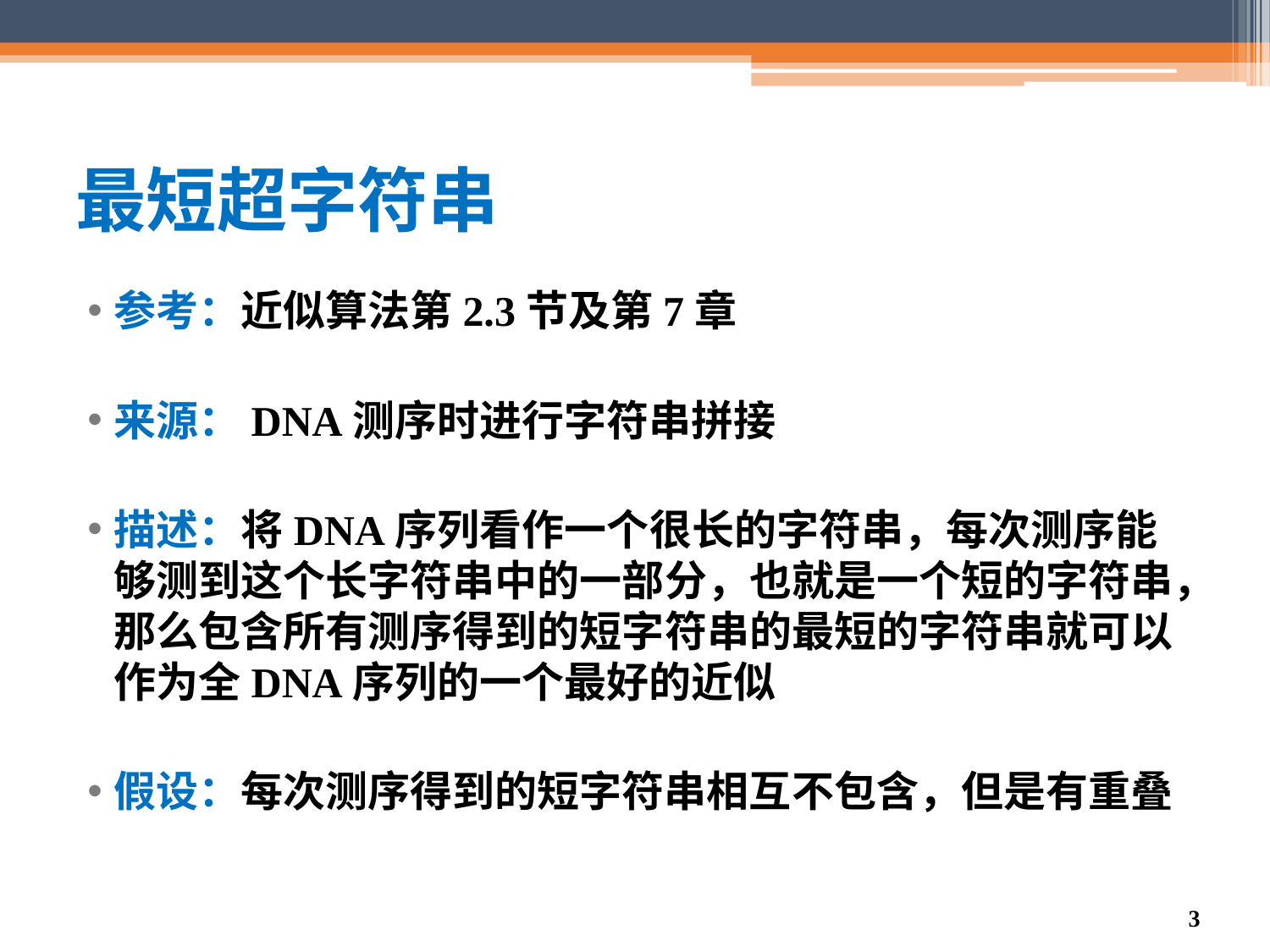

# 最短超字符串
参考：近似算法第2.3节及第7章

来源：DNA测序时进行字符串拼接

描述：将DNA序列看作一个很长的字符串，每次测序能够测到这个长字符串中的一部分，也就是一个短的字符串，那么包含所有测序得到的短字符串的最短的字符串就可以作为全DNA序列的一个最好的近似

假设：每次测序得到的短字符串相互不包含，但是有重叠
3